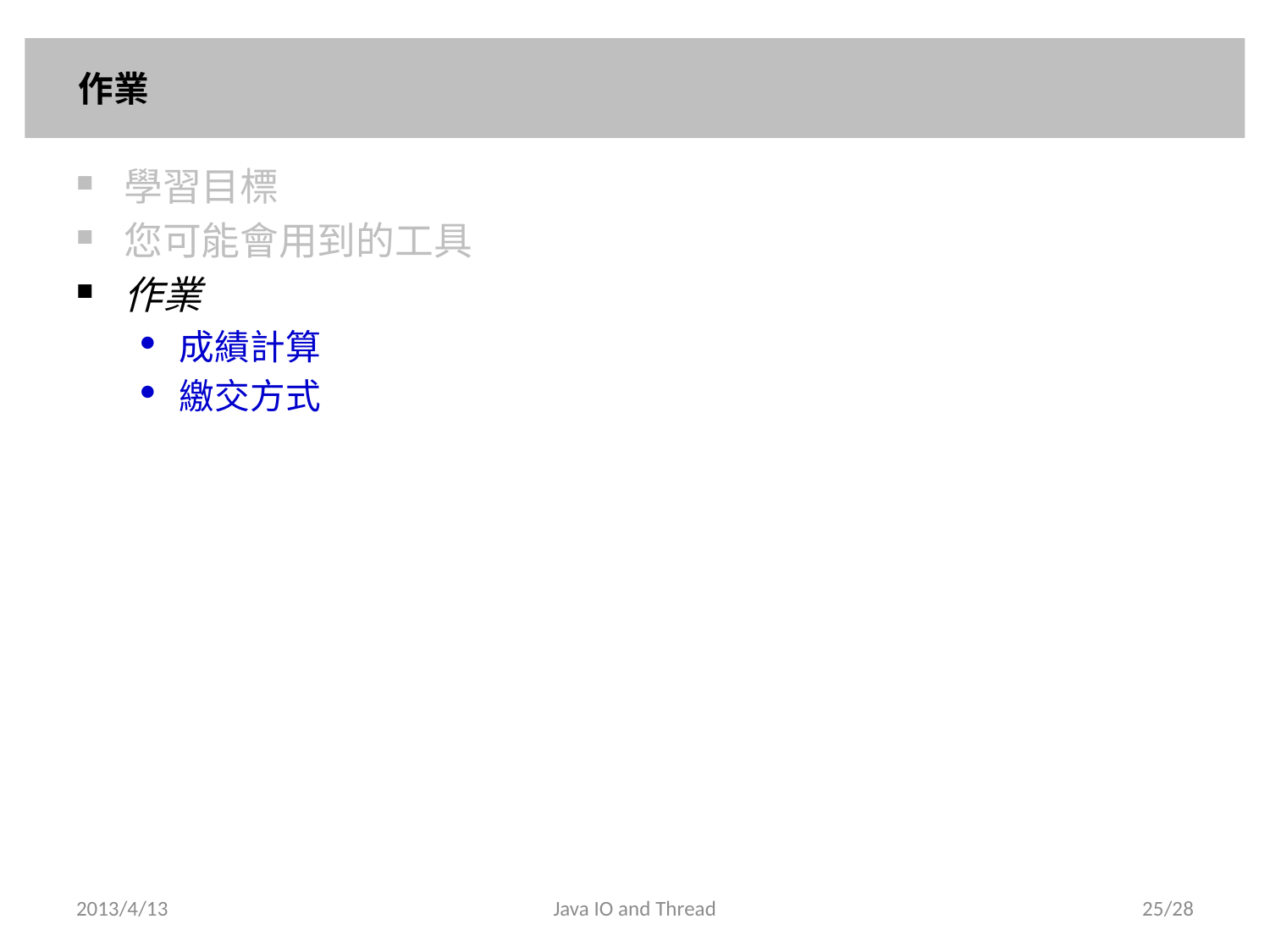

# 作業
學習目標
您可能會用到的工具
作業
成績計算
繳交方式
2013/4/13
Java IO and Thread
25/28